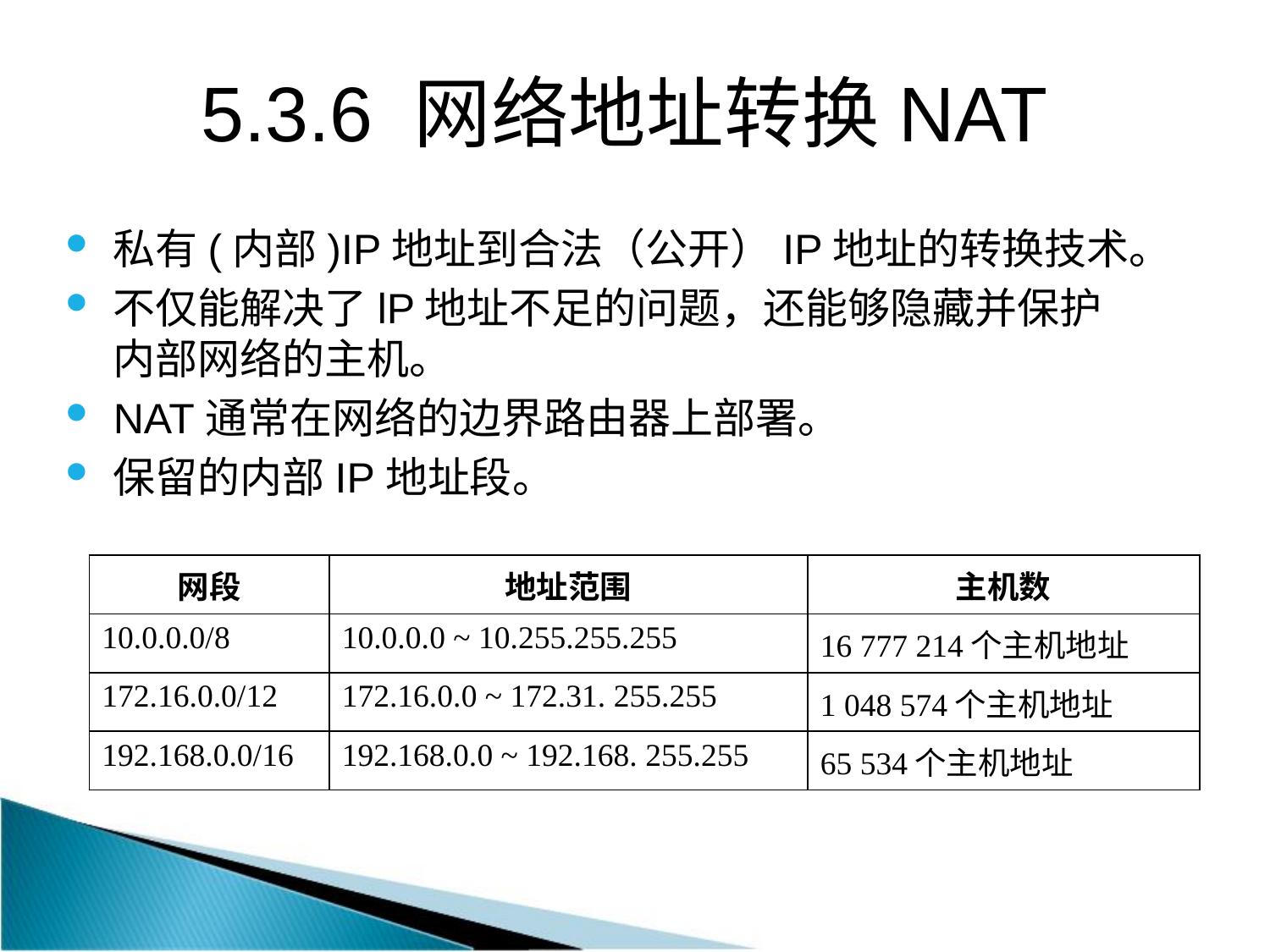

# 5.3.6 网络地址转换NAT
私有(内部)IP地址到合法（公开）IP地址的转换技术。
不仅能解决了lP地址不足的问题，还能够隐藏并保护内部网络的主机。
NAT通常在网络的边界路由器上部署。
保留的内部IP地址段。

| 网段 | 地址范围 | 主机数 |
| --- | --- | --- |
| 10.0.0.0/8 | 10.0.0.0 ~ 10.255.255.255 | 16 777 214个主机地址 |
| 172.16.0.0/12 | 172.16.0.0 ~ 172.31. 255.255 | 1 048 574个主机地址 |
| 192.168.0.0/16 | 192.168.0.0 ~ 192.168. 255.255 | 65 534个主机地址 |